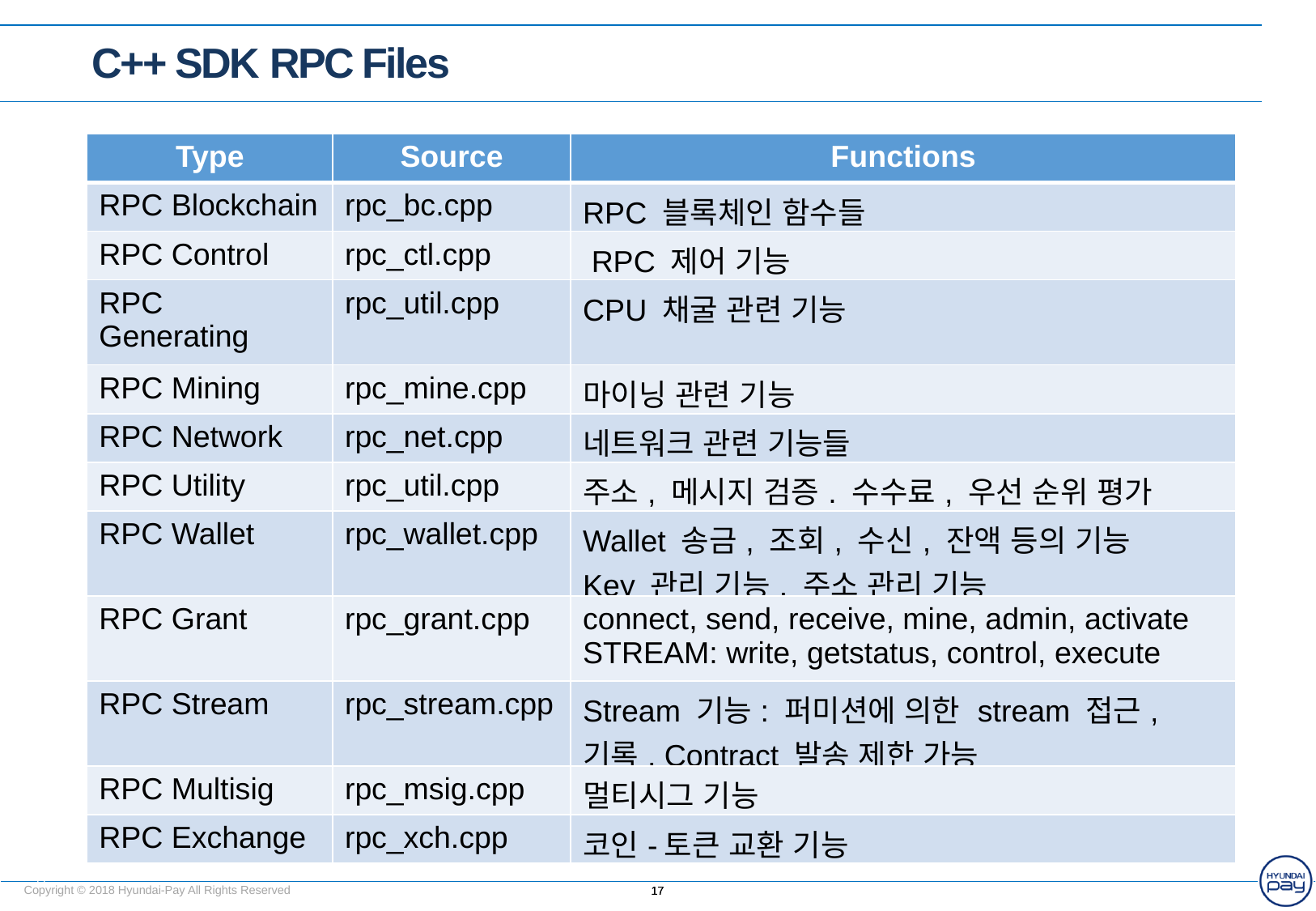

C++ SDK RPC Files
| Type | Source | Functions |
| --- | --- | --- |
| RPC Blockchain | rpc\_bc.cpp | RPC 블록체인 함수들 |
| RPC Control | rpc\_ctl.cpp | RPC 제어 기능 |
| RPC Generating | rpc\_util.cpp | CPU 채굴 관련 기능 |
| RPC Mining | rpc\_mine.cpp | 마이닝 관련 기능 |
| RPC Network | rpc\_net.cpp | 네트워크 관련 기능들 |
| RPC Utility | rpc\_util.cpp | 주소, 메시지 검증. 수수료, 우선 순위 평가 |
| RPC Wallet | rpc\_wallet.cpp | Wallet 송금, 조회, 수신, 잔액 등의 기능 Key 관리 기능. 주소 관리 기능 |
| RPC Grant | rpc\_grant.cpp | connect, send, receive, mine, admin, activate STREAM: write, getstatus, control, execute |
| RPC Stream | rpc\_stream.cpp | Stream 기능: 퍼미션에 의한 stream 접근, 기록, Contract 발송 제한 가능 |
| RPC Multisig | rpc\_msig.cpp | 멀티시그 기능 |
| RPC Exchange | rpc\_xch.cpp | 코인-토큰 교환 기능 |